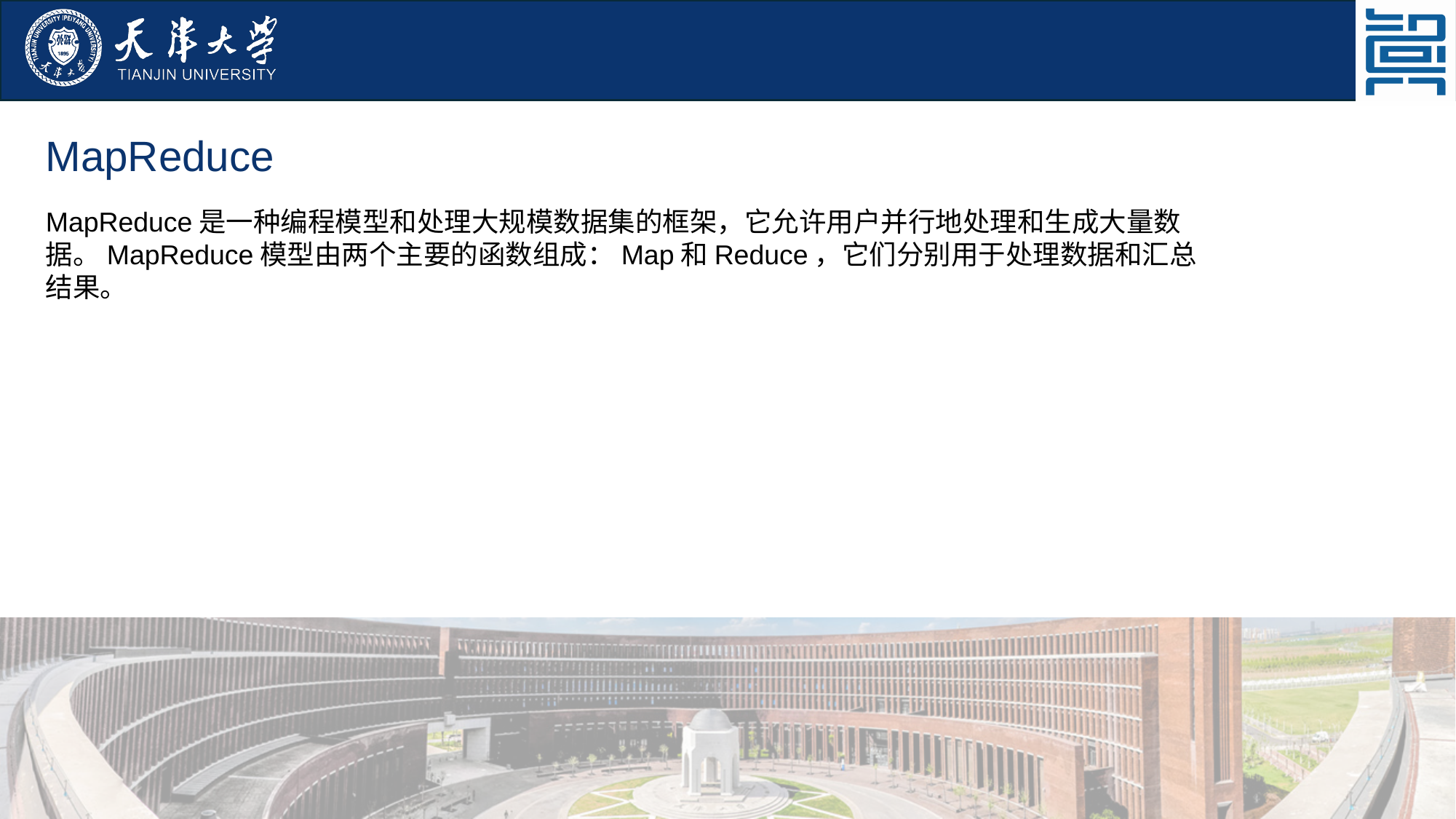

MapReduce
MapReduce是一种编程模型和处理大规模数据集的框架，它允许用户并行地处理和生成大量数据。MapReduce模型由两个主要的函数组成：Map和Reduce，它们分别用于处理数据和汇总结果。